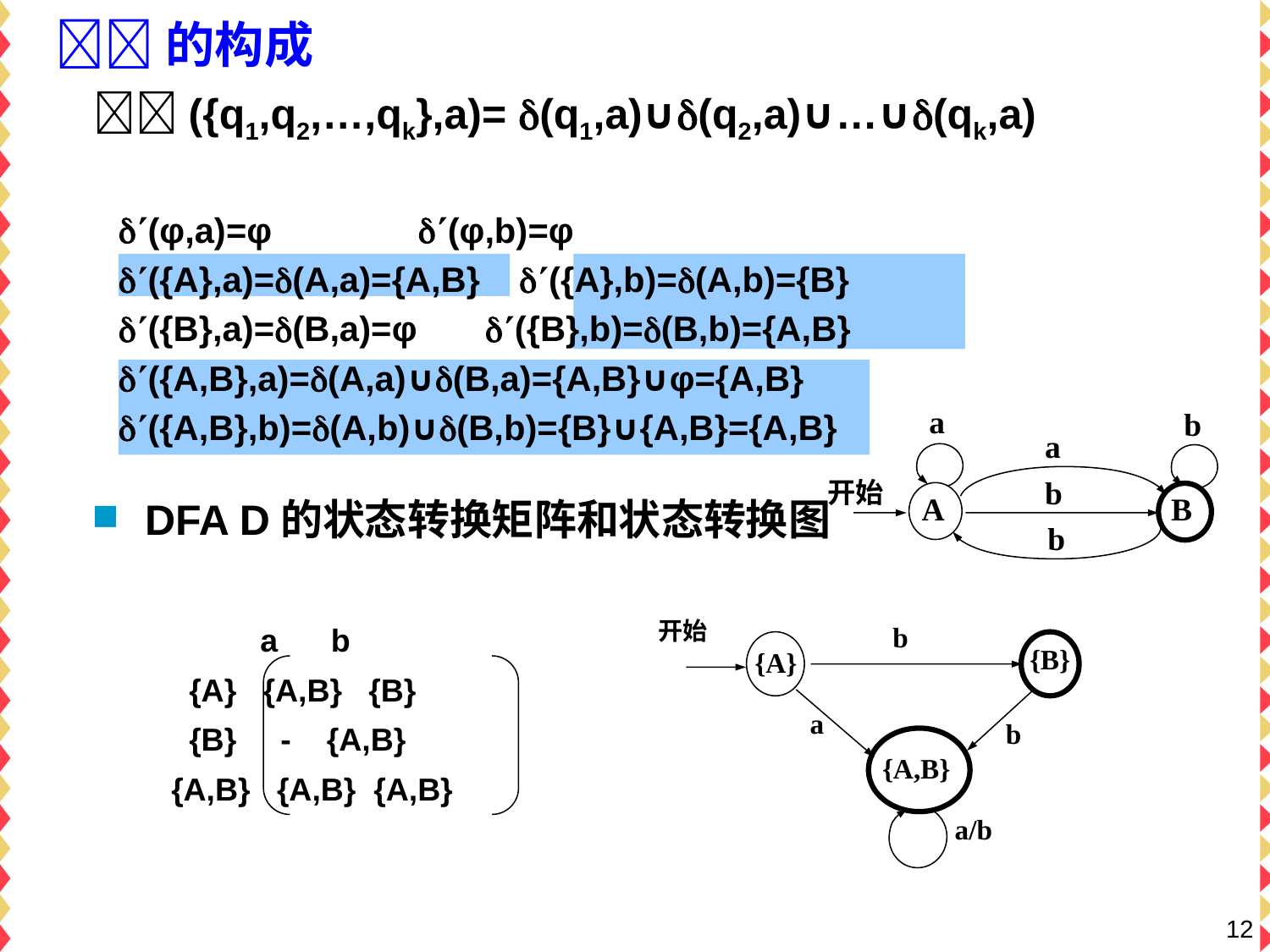

# δ′的构成 δ′({q1,q2,…,qk},a)= δ(q1,a)∪δ(q2,a)∪…∪δ(qk,a)
δ′(φ,a)=φ               δ′(φ,b)=φ
δ′({A},a)=δ(A,a)={A,B}    δ′({A},b)=δ(A,b)={B}
δ′({B},a)=δ(B,a)=φ       δ′({B},b)=δ(B,b)={A,B}
δ′({A,B},a)=δ(A,a)∪δ(B,a)={A,B}∪φ={A,B}
δ′({A,B},b)=δ(A,b)∪δ(B,b)={B}∪{A,B}={A,B}

a
b
a

b

A

B

b

开始
DFA D的状态转换矩阵和状态转换图
          a      b
  {A}   {A,B}   {B}
  {B}     -    {A,B}
{A,B}   {A,B}  {A,B}

开始

b
 {A}

 {B}

a
b

 {A,B}
 a/b

12